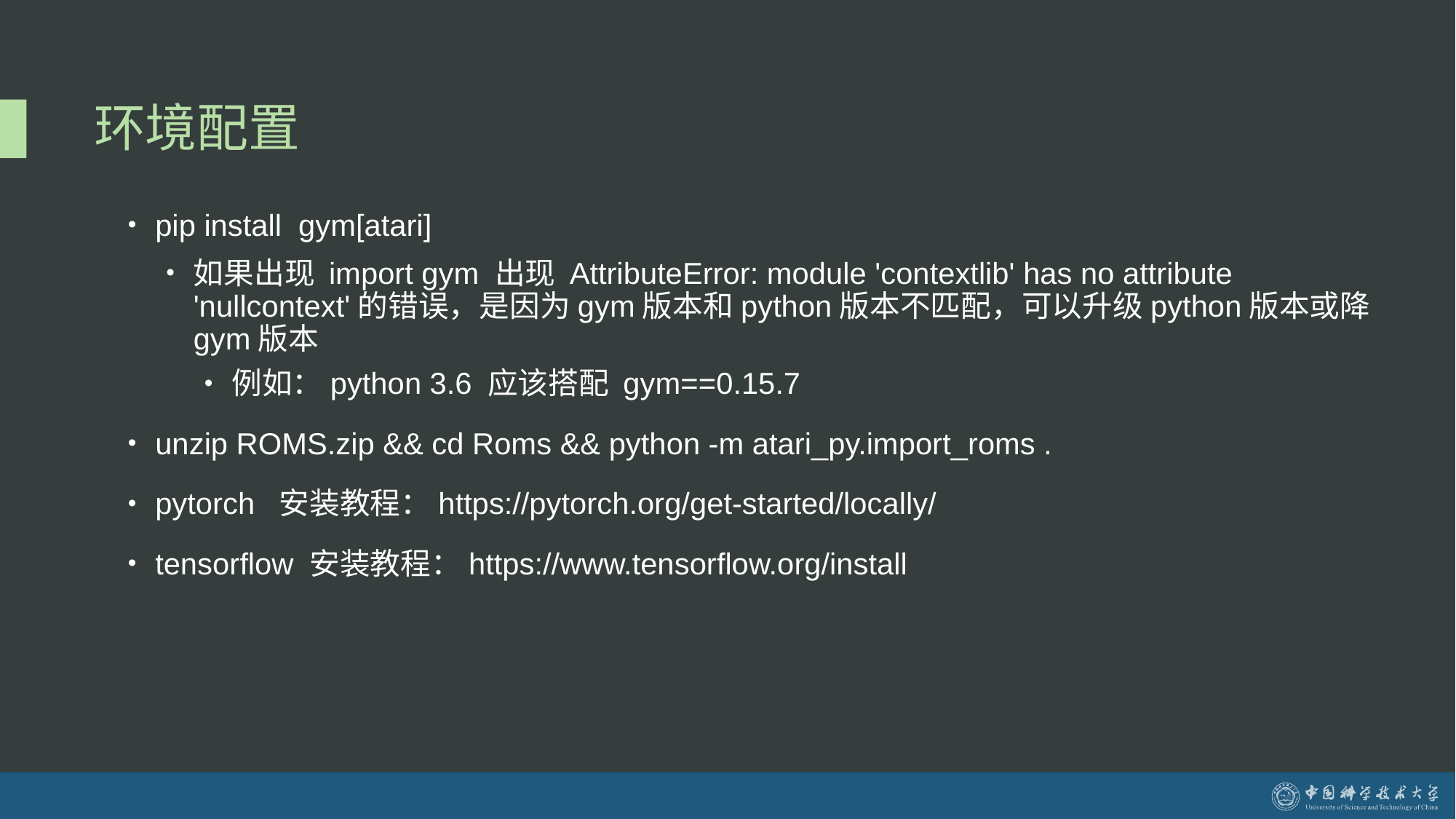

# 环境配置
pip install  gym[atari]
如果出现 import gym 出现 AttributeError: module 'contextlib' has no attribute 'nullcontext'的错误，是因为gym版本和python版本不匹配，可以升级python版本或降gym版本
例如：python 3.6 应该搭配 gym==0.15.7
unzip ROMS.zip && cd Roms && python -m atari_py.import_roms .
pytorch  安装教程：https://pytorch.org/get-started/locally/
tensorflow 安装教程：https://www.tensorflow.org/install